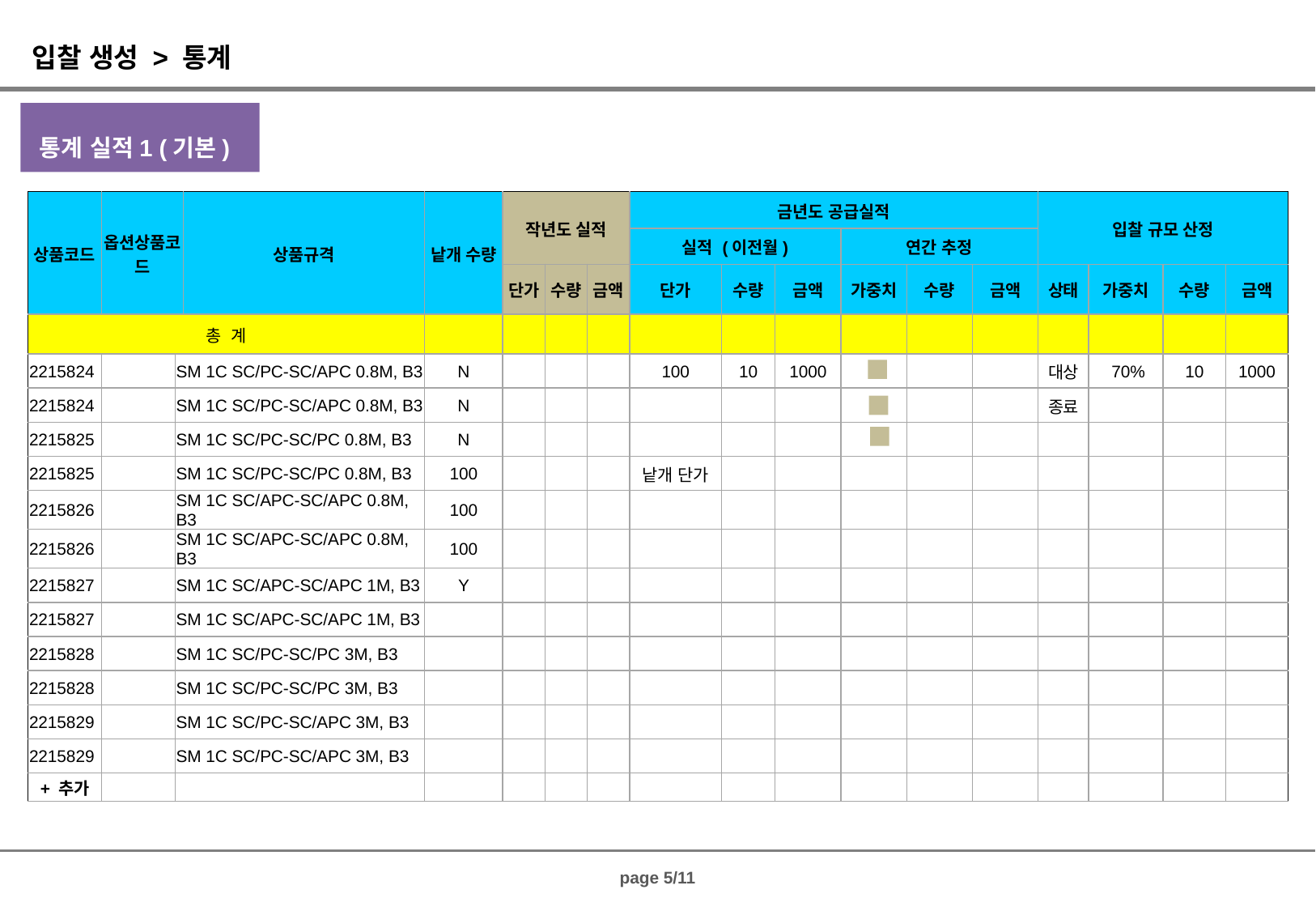

입찰 생성 > 통계
통계 실적1 (기본)
| 상품코드 | 옵션상품코드 |  | 상품규격 | 낱개 수량 | 작년도 실적 |  |  | 금년도 공급실적 |  |  |  |  |  | 입찰 규모 산정 |  |  |  |
| --- | --- | --- | --- | --- | --- | --- | --- | --- | --- | --- | --- | --- | --- | --- | --- | --- | --- |
|  |  |  |  |  |  |  |  | 실적 (이전월) |  |  | 연간 추정 |  |  |  |  |  |  |
|  |  |  |  |  | 단가 | 수량 | 금액 | 단가 | 수량 | 금액 | 가중치 | 수량 | 금액 | 상태 | 가중치 | 수량 | 금액 |
| 총 계 |  |  |  |  |  |  |  |  |  |  |  |  |  |  |  |  |  |
| 2215824 |  | SM 1C SC/PC-SC/APC 0.8M, B3 |  | N |  |  |  | 100 | 10 | 1000 |  |  |  | 대상 | 70% | 10 | 1000 |
| 2215824 |  | SM 1C SC/PC-SC/APC 0.8M, B3 |  | N |  |  |  |  |  |  |  |  |  | 종료 |  |  |  |
| 2215825 |  | SM 1C SC/PC-SC/PC 0.8M, B3 |  | N |  |  |  |  |  |  |  |  |  |  |  |  |  |
| 2215825 |  | SM 1C SC/PC-SC/PC 0.8M, B3 |  | 100 |  |  |  | 낱개 단가 |  |  |  |  |  |  |  |  |  |
| 2215826 |  | SM 1C SC/APC-SC/APC 0.8M, B3 |  | 100 |  |  |  |  |  |  |  |  |  |  |  |  |  |
| 2215826 |  | SM 1C SC/APC-SC/APC 0.8M, B3 |  | 100 |  |  |  |  |  |  |  |  |  |  |  |  |  |
| 2215827 |  | SM 1C SC/APC-SC/APC 1M, B3 |  | Y |  |  |  |  |  |  |  |  |  |  |  |  |  |
| 2215827 |  | SM 1C SC/APC-SC/APC 1M, B3 |  |  |  |  |  |  |  |  |  |  |  |  |  |  |  |
| 2215828 |  | SM 1C SC/PC-SC/PC 3M, B3 |  |  |  |  |  |  |  |  |  |  |  |  |  |  |  |
| 2215828 |  | SM 1C SC/PC-SC/PC 3M, B3 |  |  |  |  |  |  |  |  |  |  |  |  |  |  |  |
| 2215829 |  | SM 1C SC/PC-SC/APC 3M, B3 |  |  |  |  |  |  |  |  |  |  |  |  |  |  |  |
| 2215829 |  | SM 1C SC/PC-SC/APC 3M, B3 |  |  |  |  |  |  |  |  |  |  |  |  |  |  |  |
| + 추가 |  |  |  |  |  |  |  |  |  |  |  |  |  |  |  |  |  |